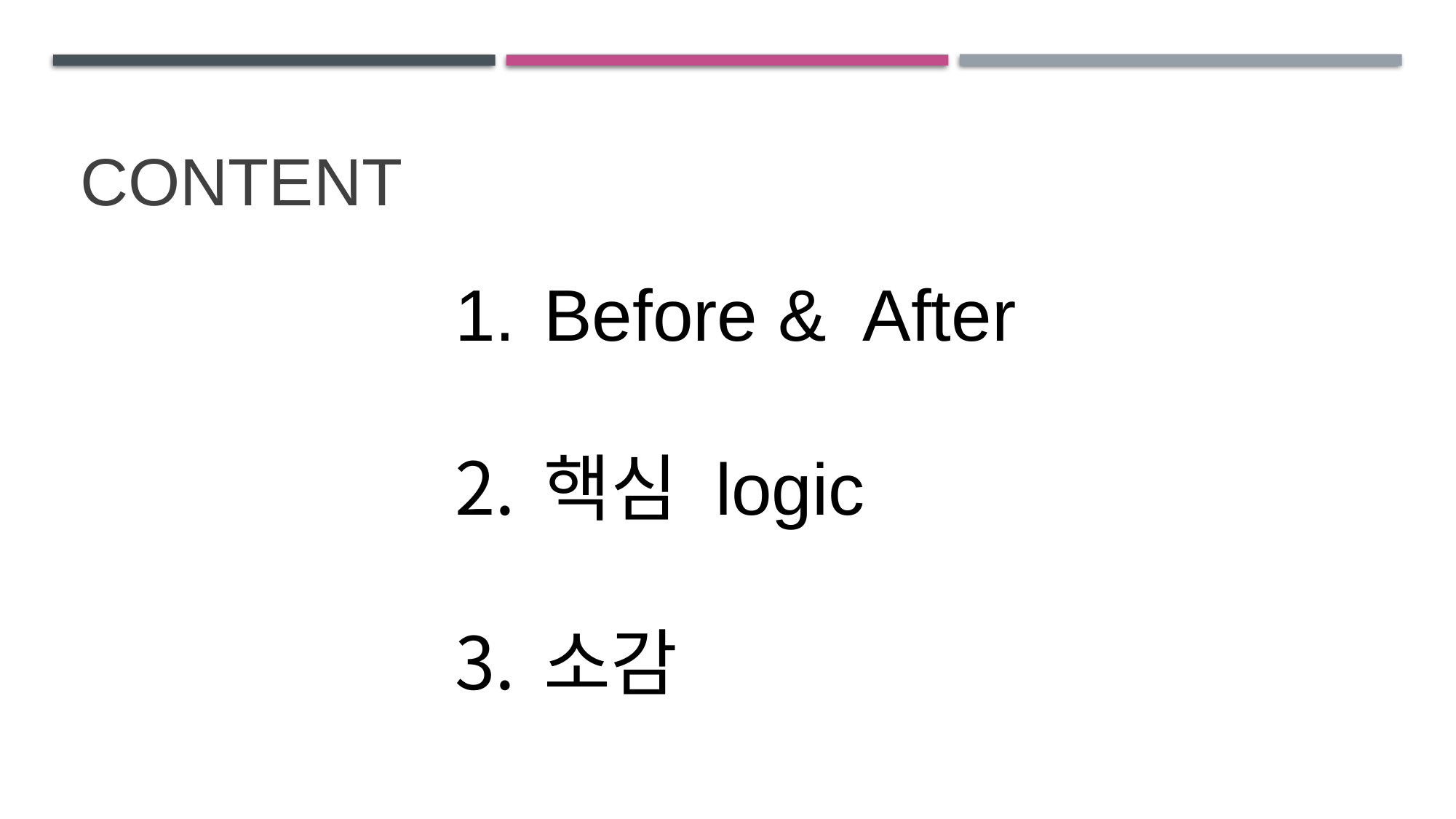

# CONTENT
Before &  After

핵심 logic

소감